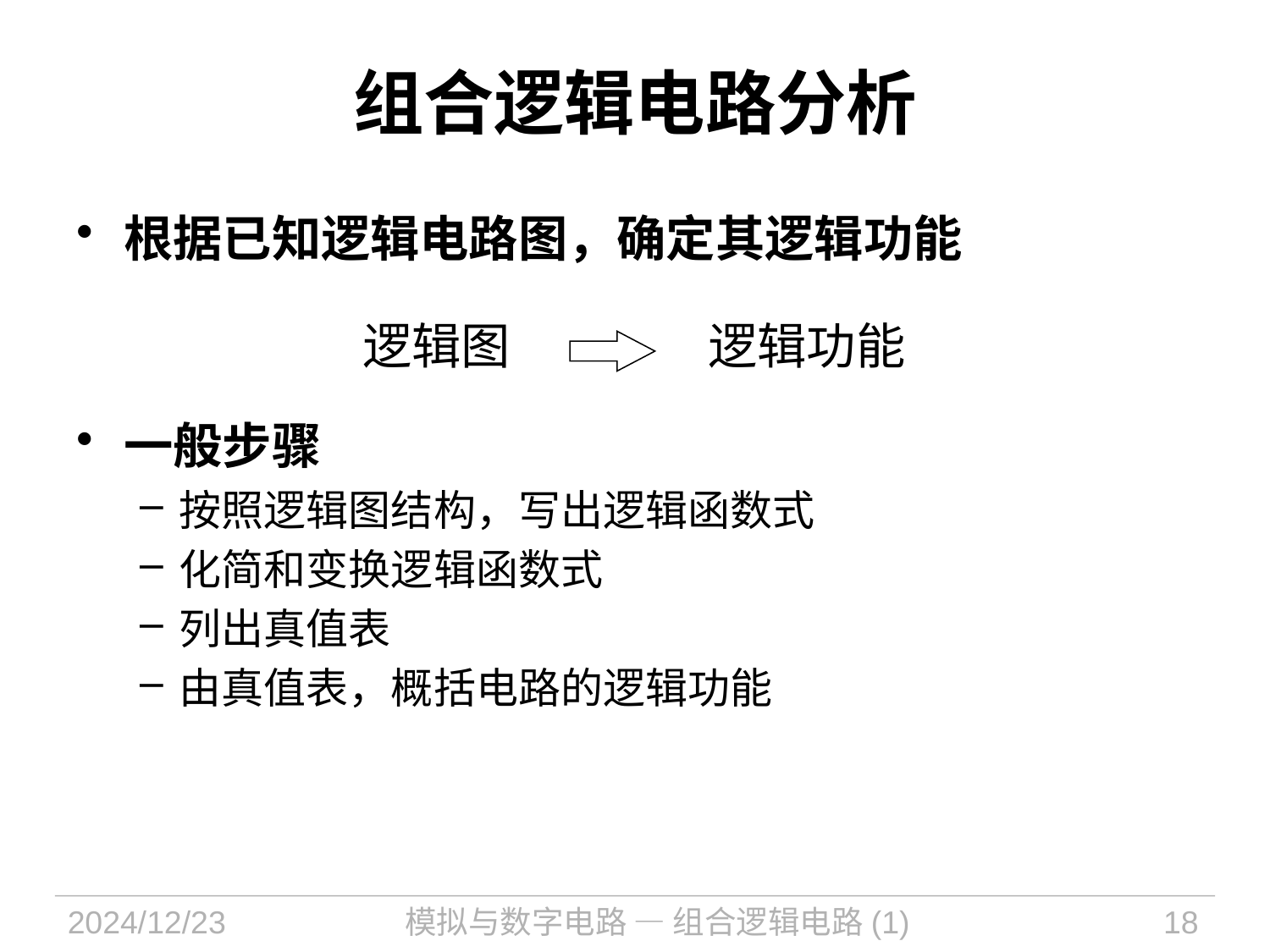

# 组合逻辑电路分析
根据已知逻辑电路图，确定其逻辑功能

一般步骤
按照逻辑图结构，写出逻辑函数式
化简和变换逻辑函数式
列出真值表
由真值表，概括电路的逻辑功能
逻辑图
逻辑功能

2024/12/23
模拟与数字电路 — 组合逻辑电路(1)
18